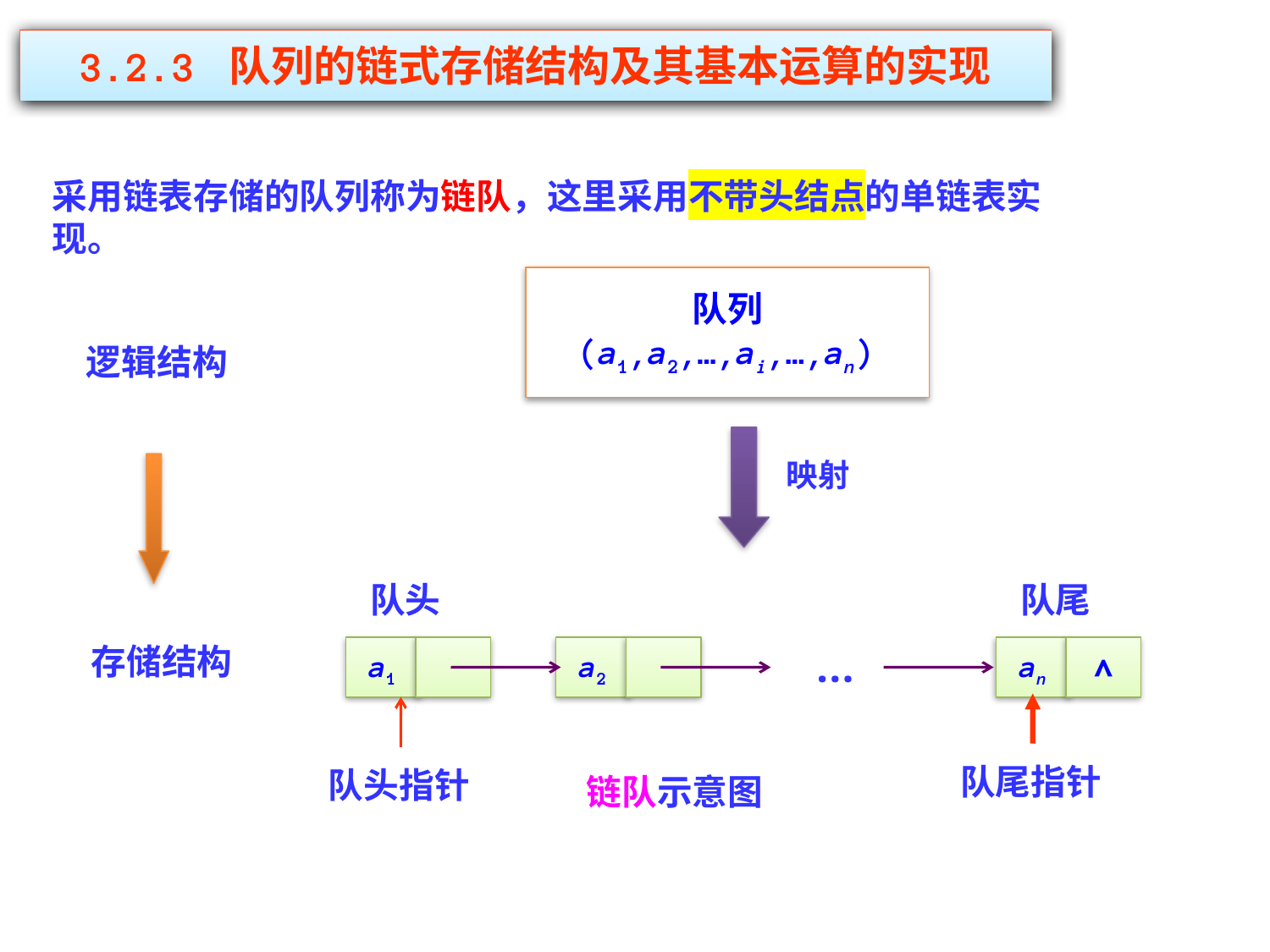

3.2.3 队列的链式存储结构及其基本运算的实现
采用链表存储的队列称为链队，这里采用不带头结点的单链表实现。
队列
(a1,a2,…,ai,…,an)
逻辑结构

映射

队头
队尾
存储结构
…
a1

a2

an
∧

队尾指针
队头指针
链队示意图